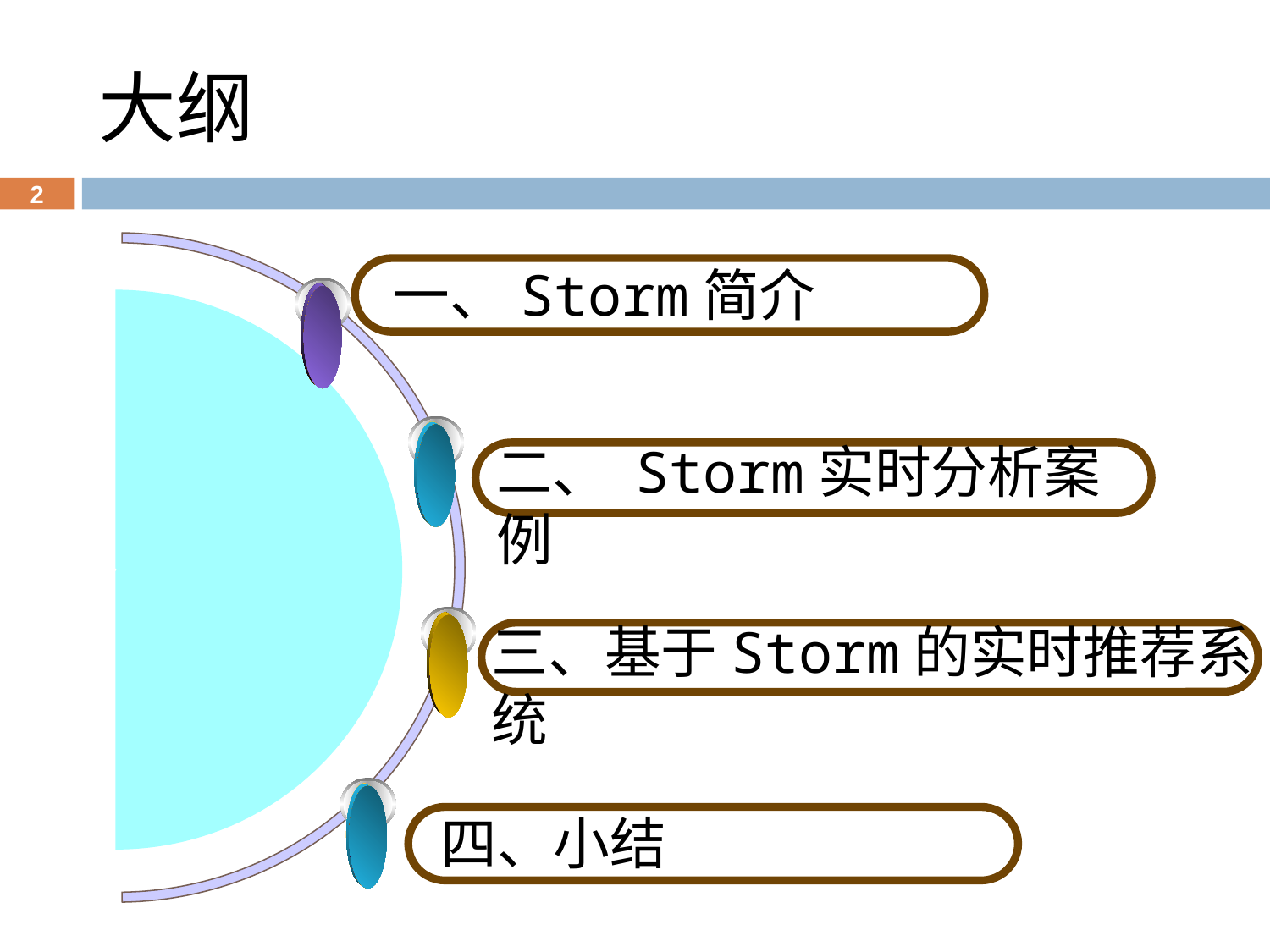

大纲
2

一、Storm简介

二、 Storm实时分析案例

三、基于Storm的实时推荐系统

四、小结